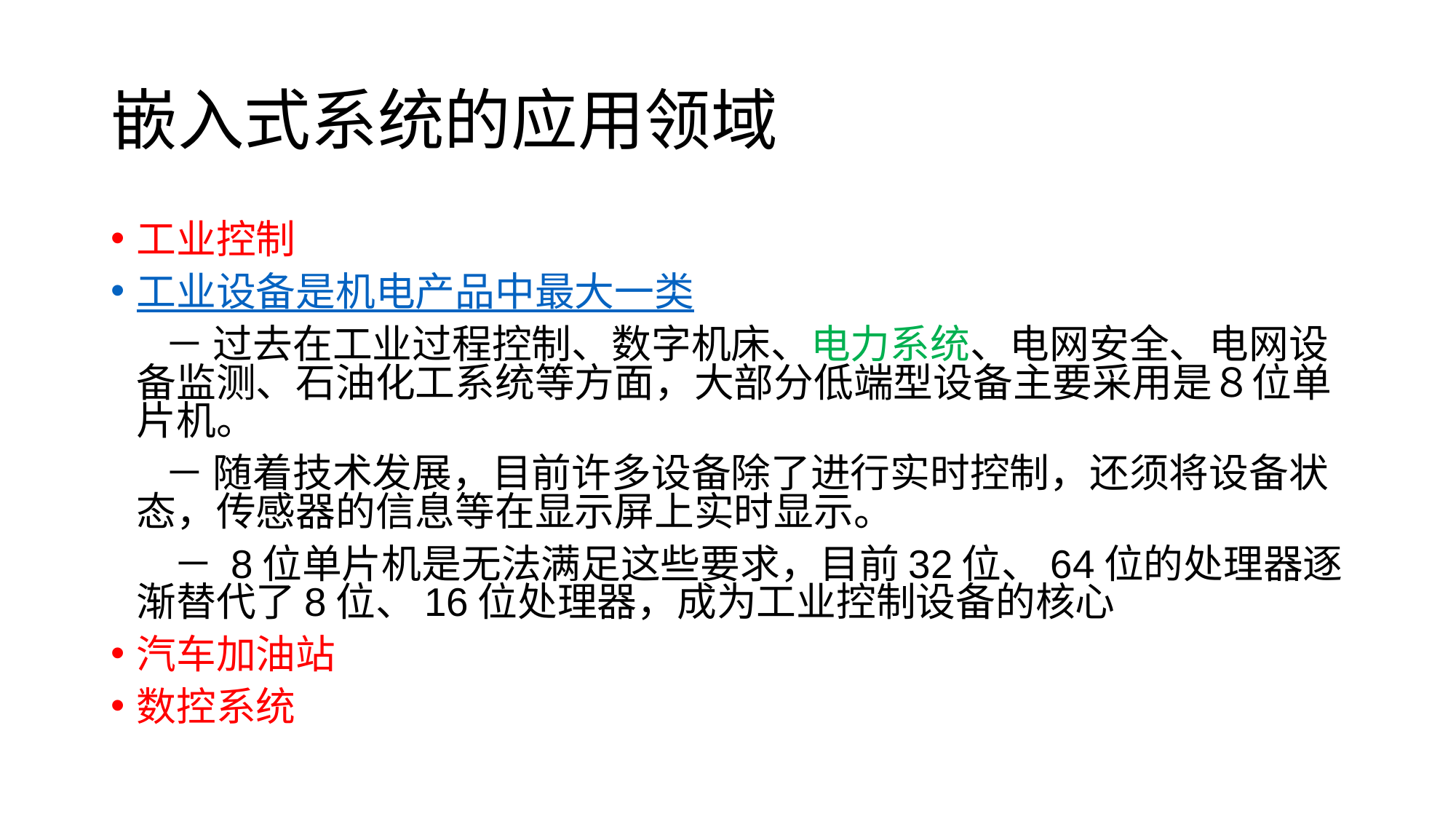

# 嵌入式系统的应用领域
工业控制
工业设备是机电产品中最大一类
     － 过去在工业过程控制、数字机床、电力系统、电网安全、电网设备监测、石油化工系统等方面，大部分低端型设备主要采用是８位单片机。
     － 随着技术发展，目前许多设备除了进行实时控制，还须将设备状态，传感器的信息等在显示屏上实时显示。
      － 8位单片机是无法满足这些要求，目前32位、64位的处理器逐渐替代了8位、16位处理器，成为工业控制设备的核心
汽车加油站
数控系统